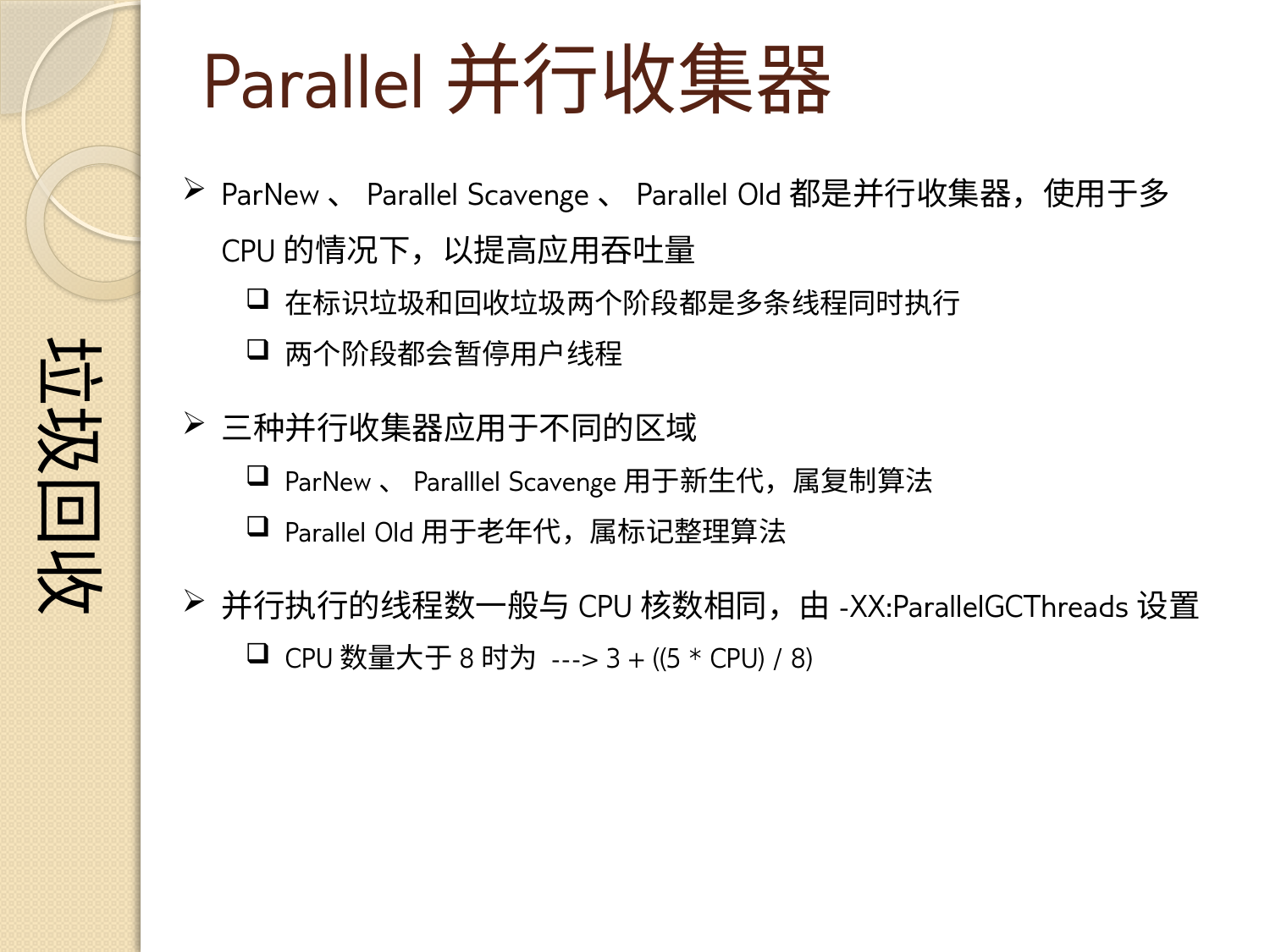

垃圾回收
# Parallel并行收集器
ParNew、Parallel Scavenge、Parallel Old都是并行收集器，使用于多CPU的情况下，以提高应用吞吐量
在标识垃圾和回收垃圾两个阶段都是多条线程同时执行
两个阶段都会暂停用户线程
三种并行收集器应用于不同的区域
ParNew、Paralllel Scavenge用于新生代，属复制算法
Parallel Old用于老年代，属标记整理算法
并行执行的线程数一般与CPU核数相同，由-XX:ParallelGCThreads设置
CPU数量大于8时为 ---> 3 + ((5 * CPU) / 8)